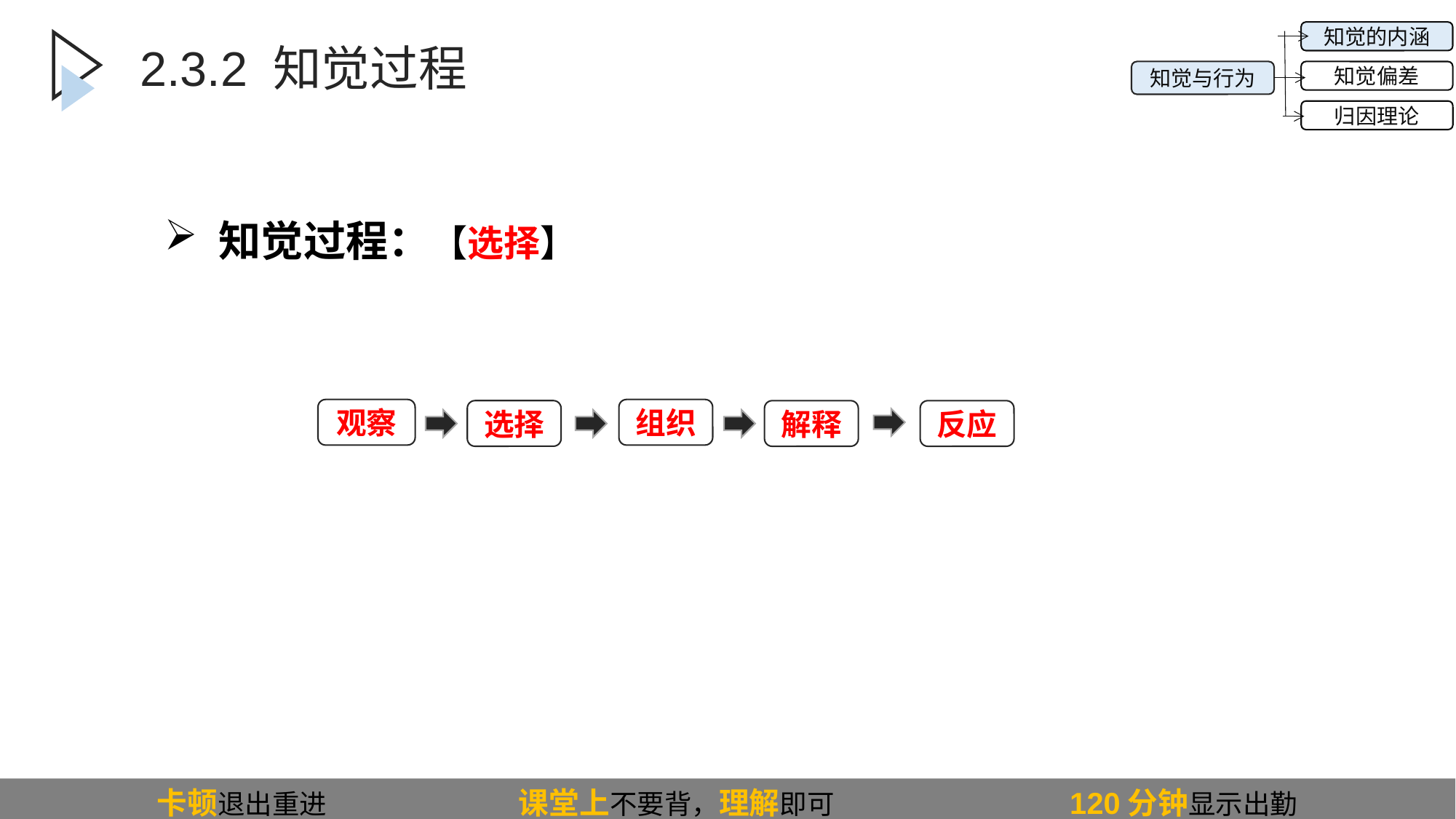

2.3.2二、知觉过程
知觉的内涵
知觉偏差

归因理论
知觉与行为
2.3.2 知觉过程
知觉过程：【选择】
观察
组织
选择

解释
反应